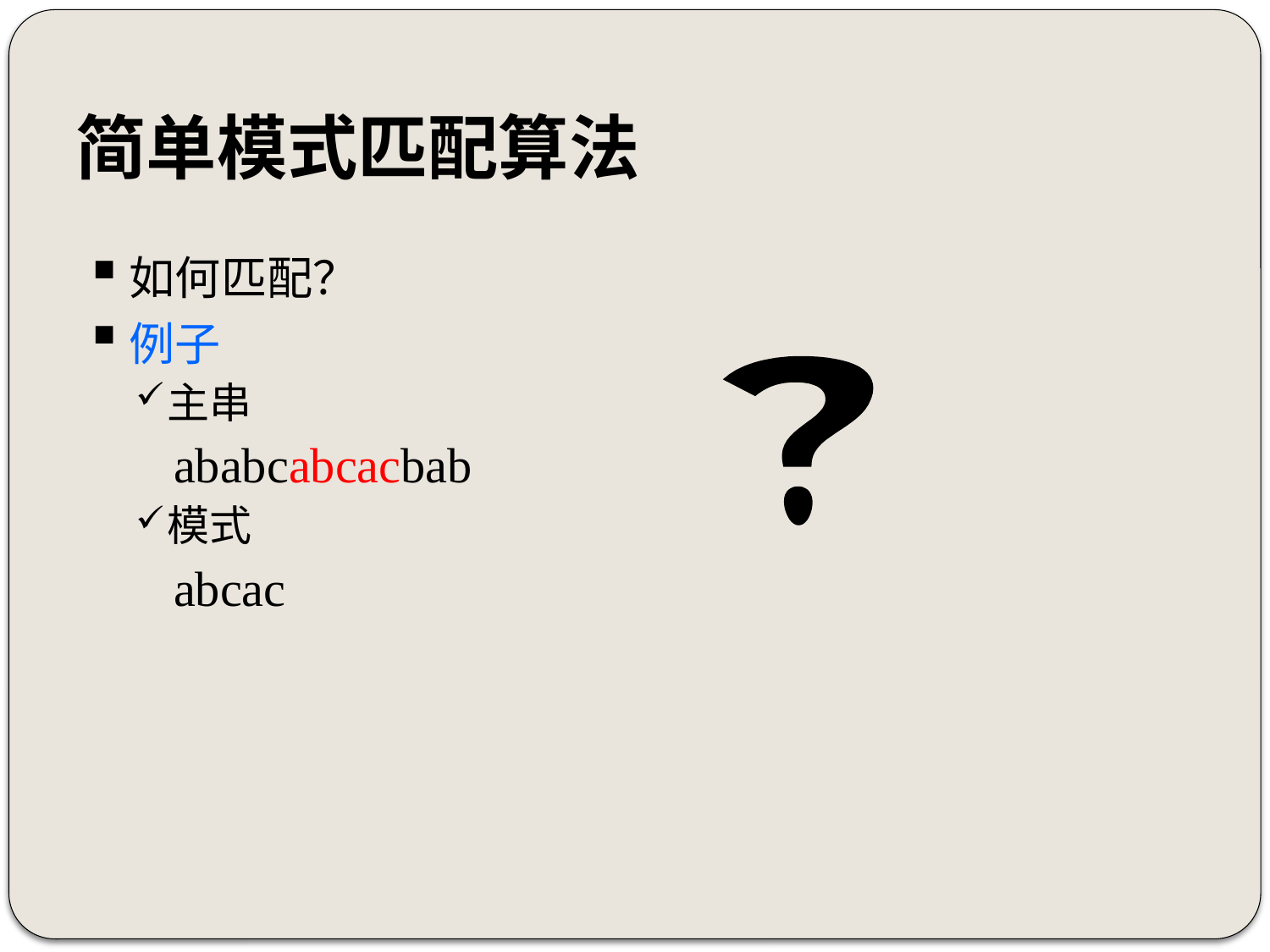

# 简单模式匹配算法
如何匹配？
例子
主串
ababcabcacbab
模式
abcac
？